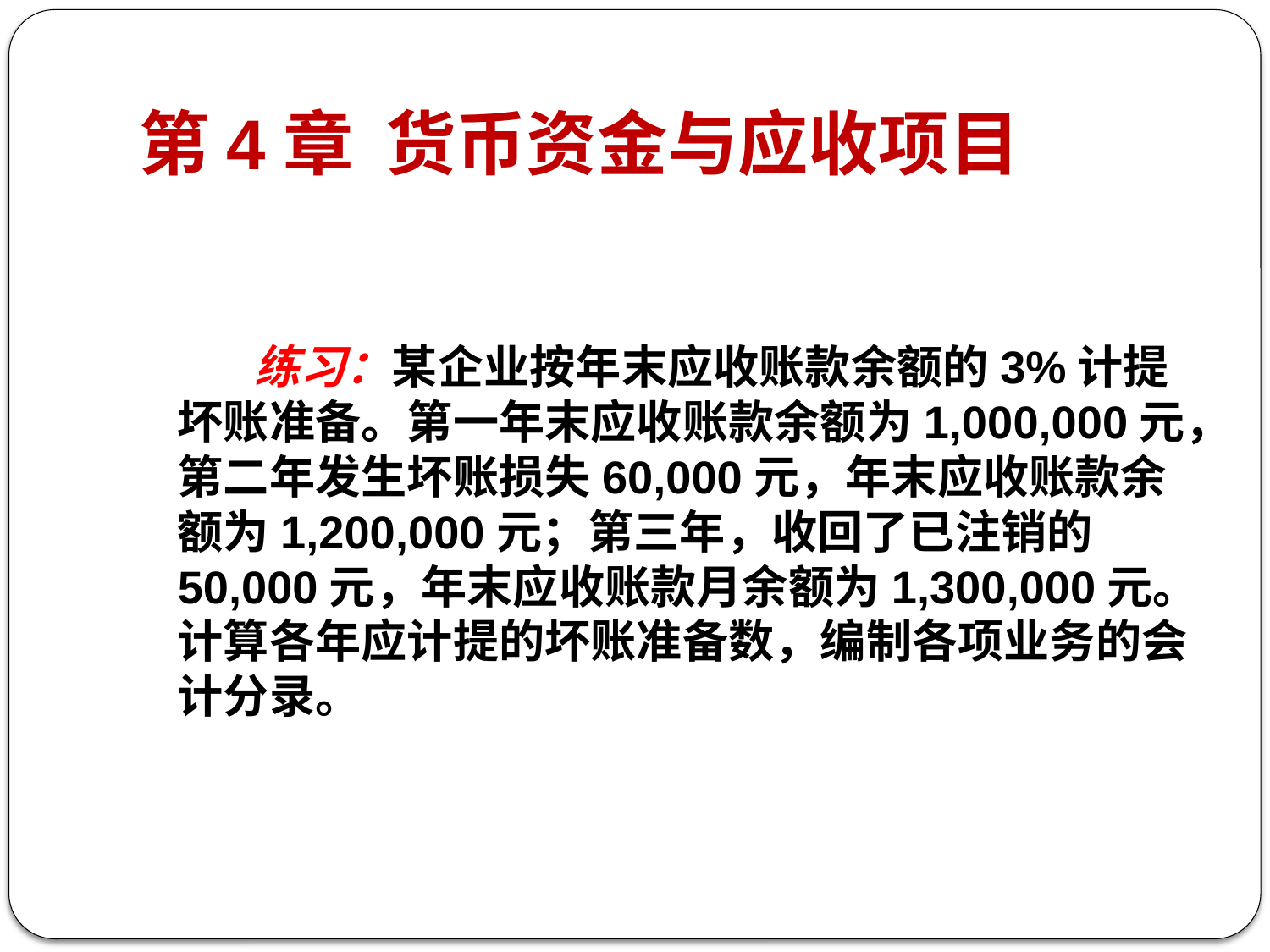

# 第4章  货币资金与应收项目

          练习：某企业按年末应收账款余额的3%计提坏账准备。第一年末应收账款余额为1,000,000元，第二年发生坏账损失60,000元，年末应收账款余额为1,200,000元；第三年，收回了已注销的50,000元，年末应收账款月余额为1,300,000元。计算各年应计提的坏账准备数，编制各项业务的会计分录。